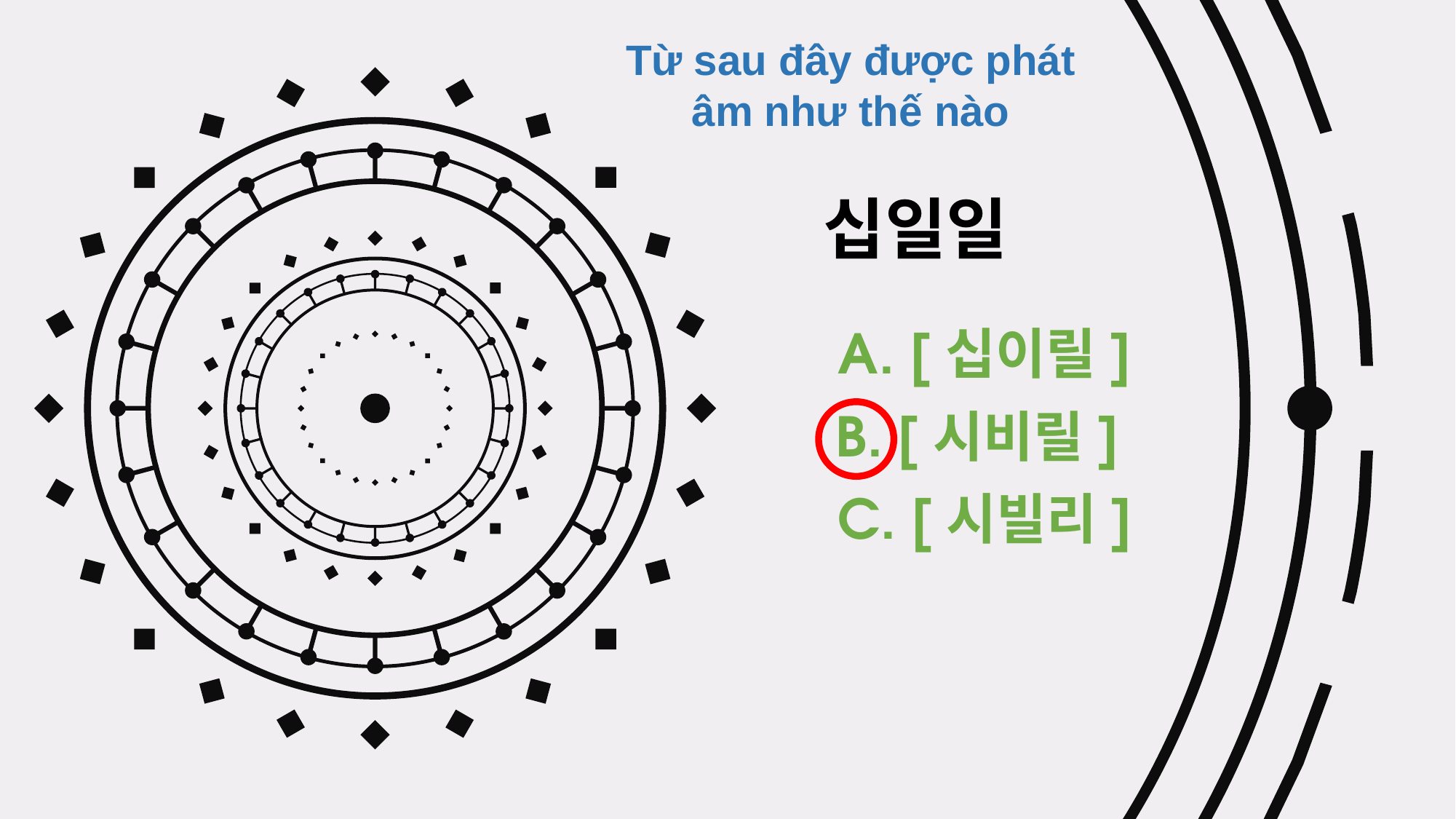

Từ sau đây được phát âm như thế nào

십일일

A. [십이릴]

B. [시비릴]

C. [시빌리]